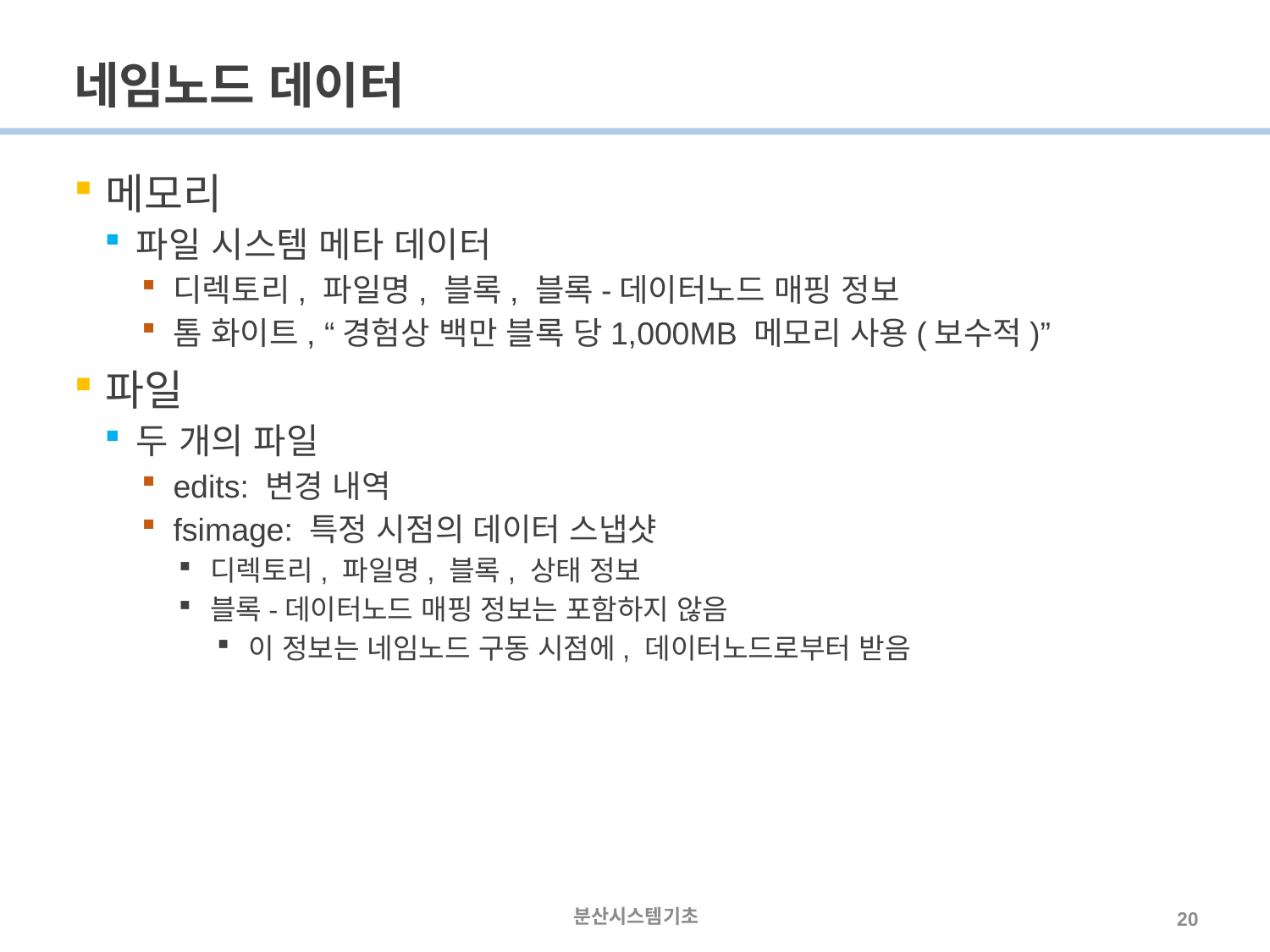

# 네임노드 데이터
메모리
파일 시스템 메타 데이터
디렉토리, 파일명, 블록, 블록-데이터노드 매핑 정보
톰 화이트, “경험상 백만 블록 당1,000MB 메모리 사용(보수적)”
파일
두 개의 파일
edits: 변경 내역
fsimage: 특정 시점의 데이터 스냅샷
디렉토리, 파일명, 블록, 상태 정보
블록-데이터노드 매핑 정보는 포함하지 않음
이 정보는 네임노드 구동 시점에, 데이터노드로부터 받음
분산시스템기초
20